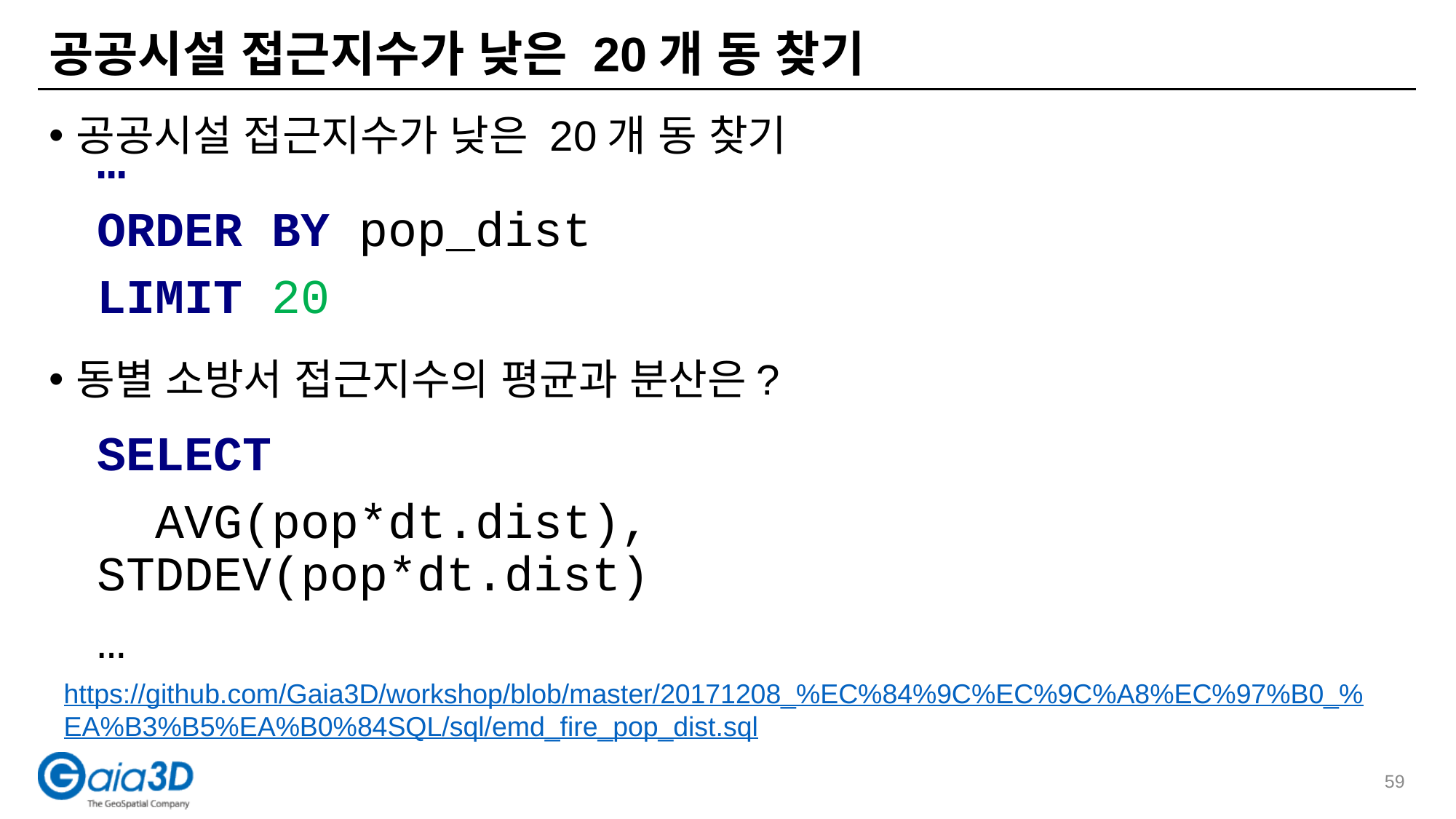

# 공공시설 접근지수가 낮은 20개 동 찾기
공공시설 접근지수가 낮은 20개 동 찾기

동별 소방서 접근지수의 평균과 분산은?
…
ORDER BY pop_dist
LIMIT 20
SELECT
  AVG(pop*dt.dist), STDDEV(pop*dt.dist)
…
https://github.com/Gaia3D/workshop/blob/master/20171208_%EC%84%9C%EC%9C%A8%EC%97%B0_%EA%B3%B5%EA%B0%84SQL/sql/emd_fire_pop_dist.sql

59